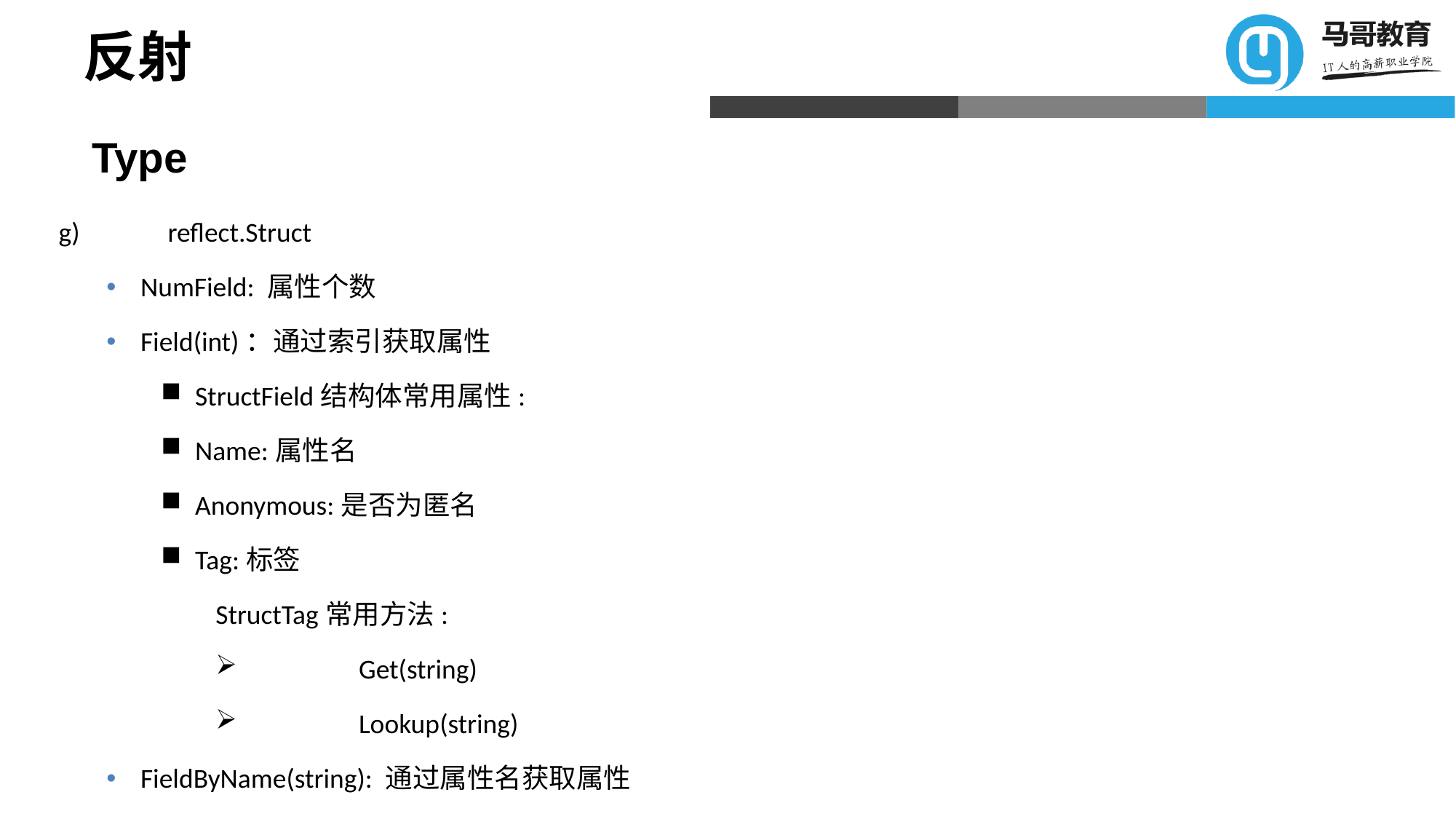

# 反射
Type
g)	reflect.Struct
NumField: 属性个数
Field(int)：通过索引获取属性
StructField结构体常用属性:
Name:属性名
Anonymous:是否为匿名
Tag:标签
StructTag常用方法:
	Get(string)
	Lookup(string)
FieldByName(string): 通过属性名获取属性